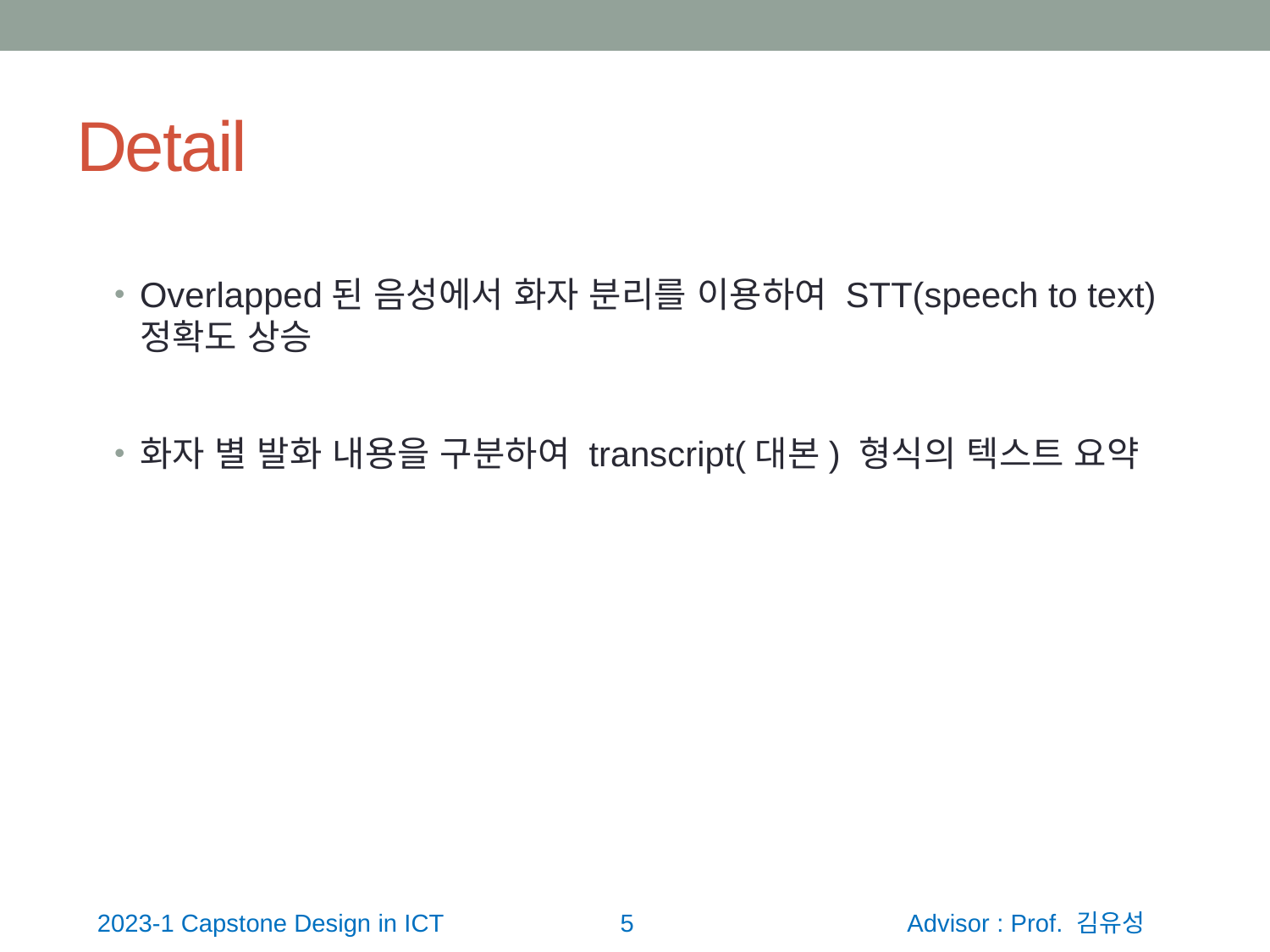

# Detail
Overlapped된 음성에서 화자 분리를 이용하여 STT(speech to text) 정확도 상승

화자 별 발화 내용을 구분하여 transcript(대본) 형식의 텍스트 요약